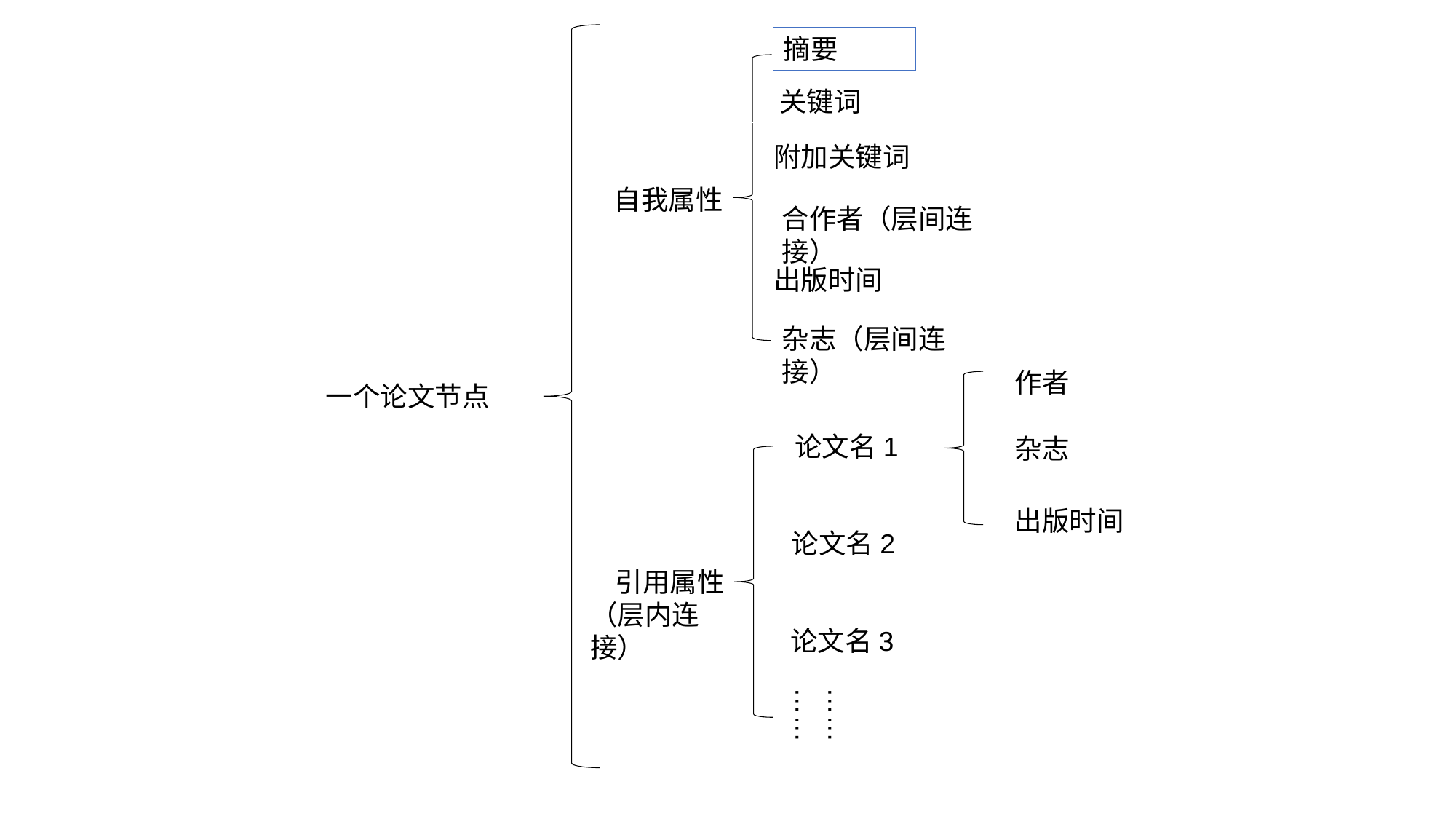

摘要

关键词
附加关键词
自我属性
合作者（层间连接）
出版时间
杂志（层间连接）
作者

一个论文节点
论文名1
杂志

出版时间
论文名2
   引用属性
（层内连接）
论文名3
…………